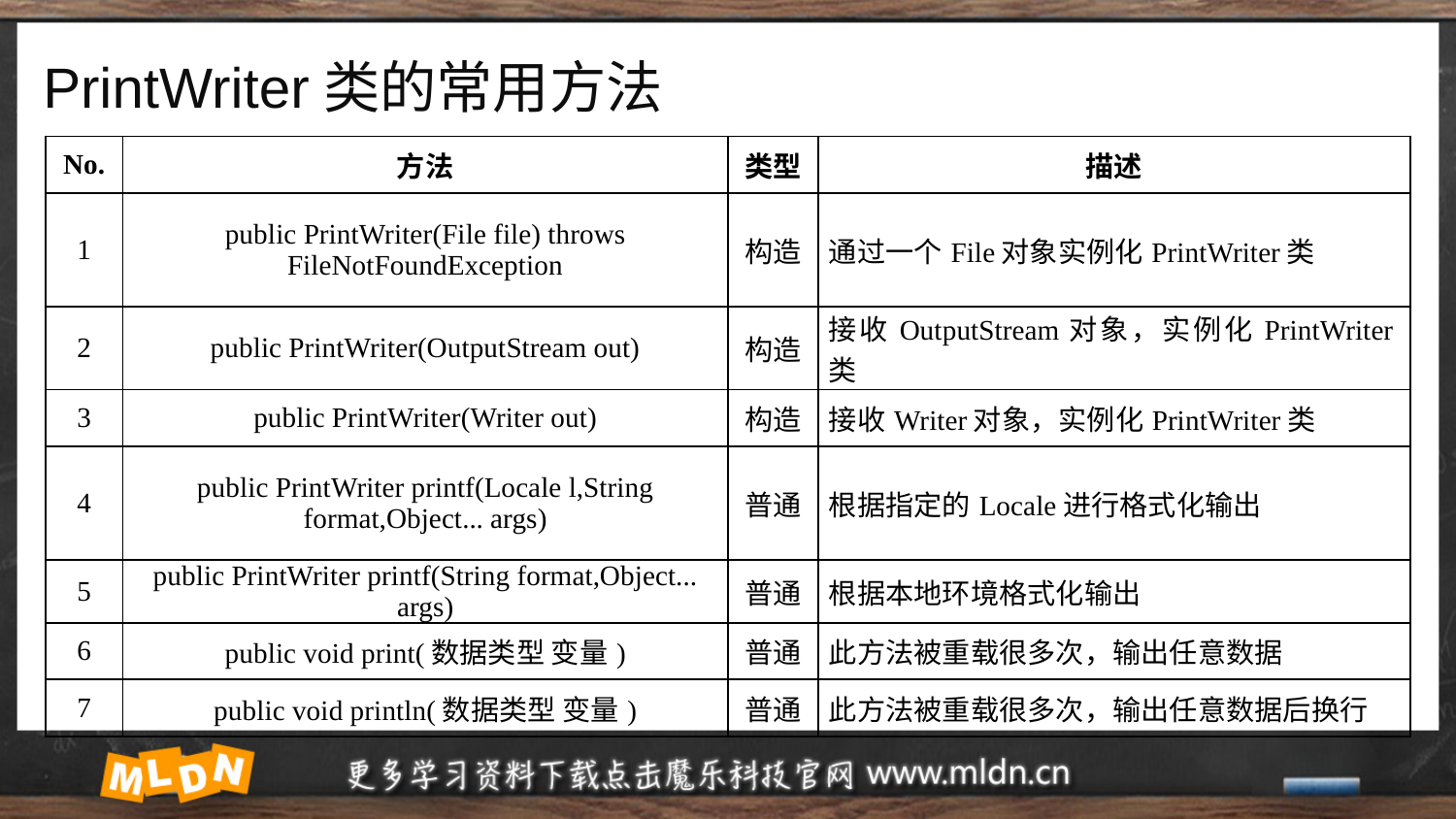

# PrintWriter类的常用方法
| No. | 方法 | 类型 | 描述 |
| --- | --- | --- | --- |
| 1 | public PrintWriter​(File file) throws FileNotFoundException | 构造 | 通过一个File对象实例化PrintWriter类 |
| 2 | public PrintWriter(OutputStream out) | 构造 | 接收OutputStream对象，实例化PrintWriter类 |
| 3 | public PrintWriter​(Writer out) | 构造 | 接收Writer对象，实例化PrintWriter类 |
| 4 | public PrintWriter printf(Locale l,String format,Object... args) | 普通 | 根据指定的Locale进行格式化输出 |
| 5 | public PrintWriter printf(String format,Object... args) | 普通 | 根据本地环境格式化输出 |
| 6 | public void print(数据类型 变量) | 普通 | 此方法被重载很多次，输出任意数据 |
| 7 | public void println(数据类型 变量) | 普通 | 此方法被重载很多次，输出任意数据后换行 |